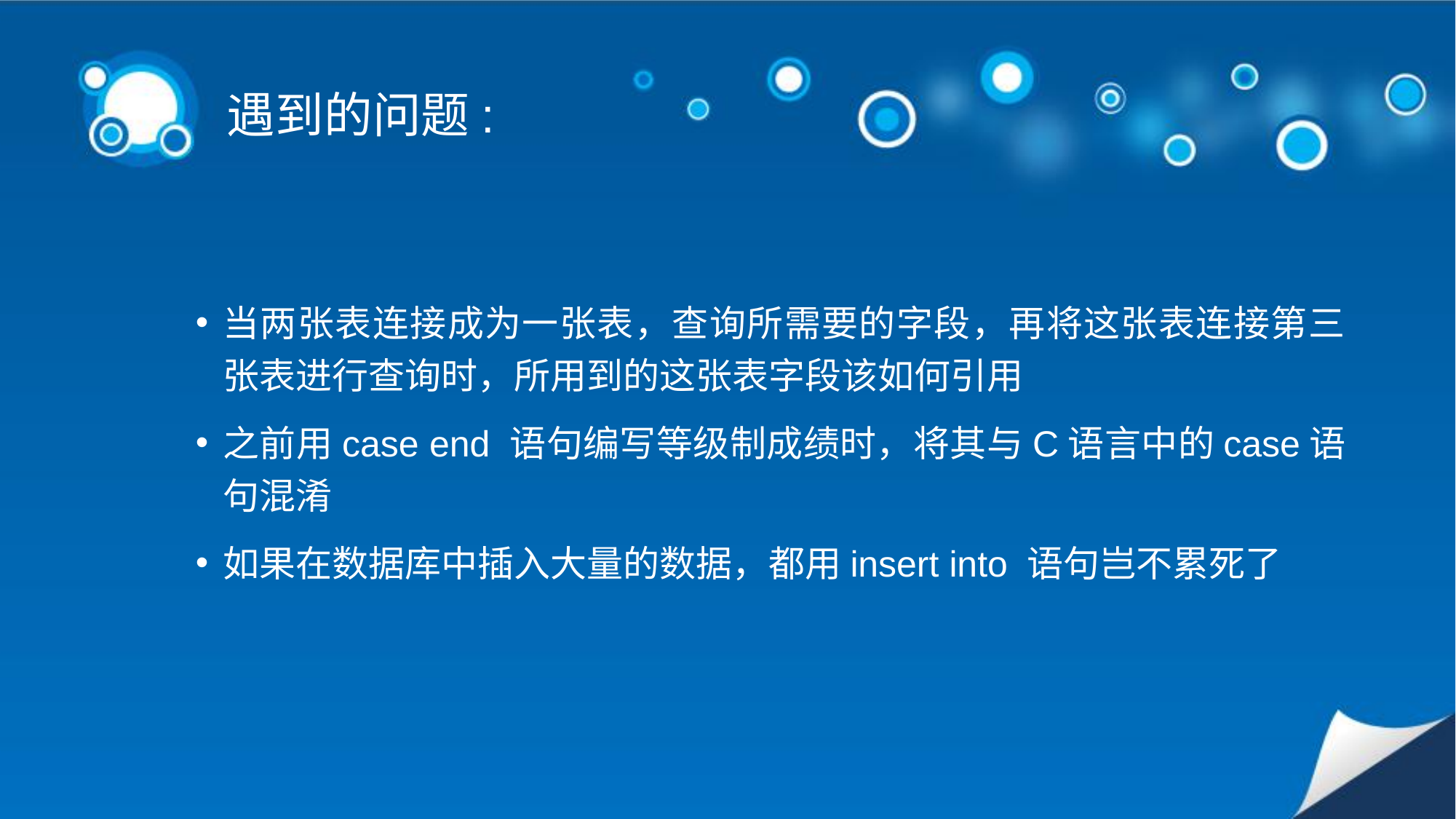

# 遇到的问题:
当两张表连接成为一张表，查询所需要的字段，再将这张表连接第三张表进行查询时，所用到的这张表字段该如何引用
之前用case end 语句编写等级制成绩时，将其与C语言中的case语句混淆
如果在数据库中插入大量的数据，都用insert into 语句岂不累死了